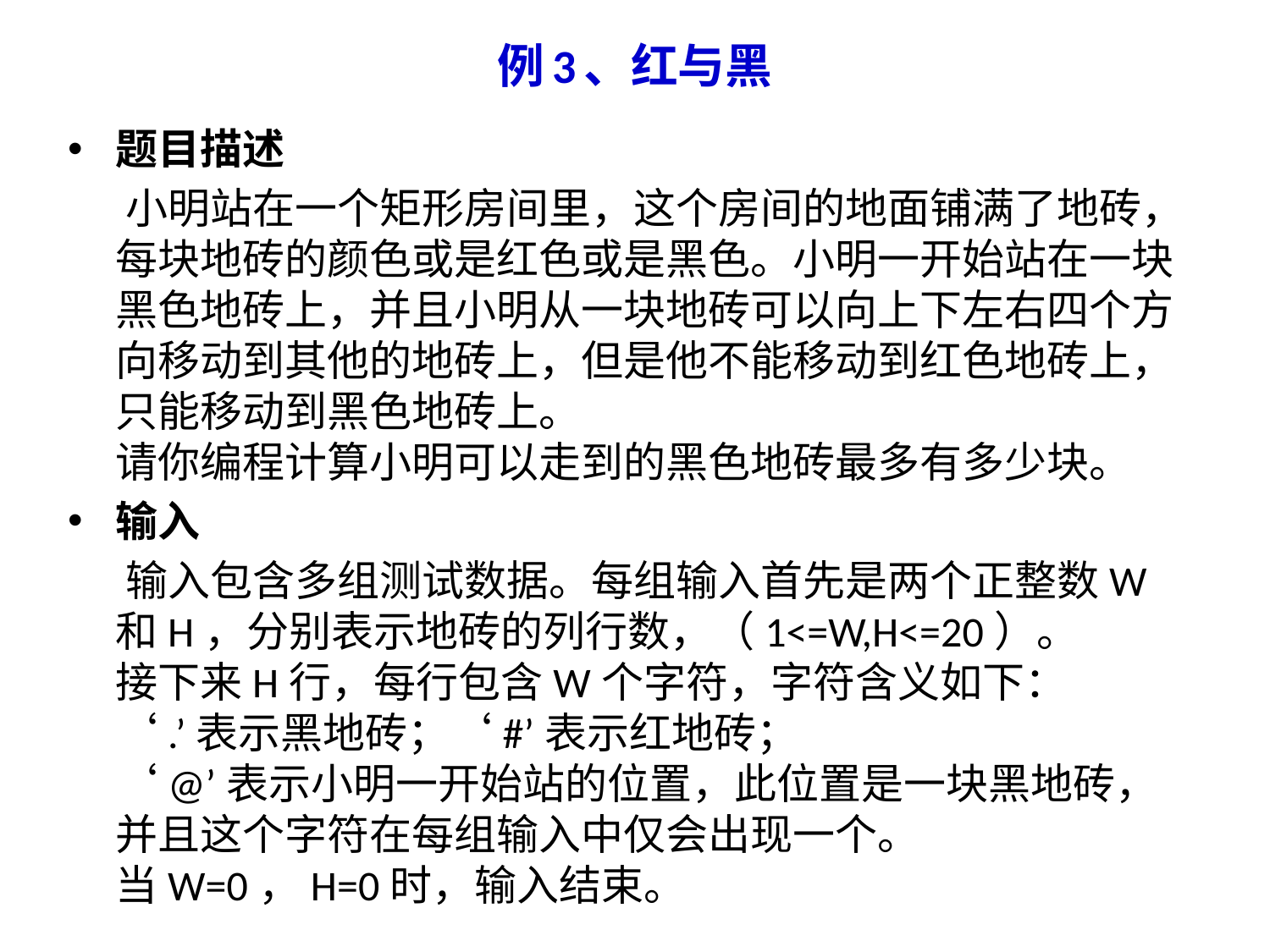

# 例3、红与黑
题目描述
     小明站在一个矩形房间里，这个房间的地面铺满了地砖，每块地砖的颜色或是红色或是黑色。小明一开始站在一块黑色地砖上，并且小明从一块地砖可以向上下左右四个方向移动到其他的地砖上，但是他不能移动到红色地砖上，只能移动到黑色地砖上。
请你编程计算小明可以走到的黑色地砖最多有多少块。
输入
     输入包含多组测试数据。每组输入首先是两个正整数W和H，分别表示地砖的列行数，（1<=W,H<=20）。
接下来H行，每行包含W个字符，字符含义如下：
‘.’表示黑地砖；‘#’表示红地砖；
‘@’表示小明一开始站的位置，此位置是一块黑地砖，并且这个字符在每组输入中仅会出现一个。
当W=0，H=0时，输入结束。